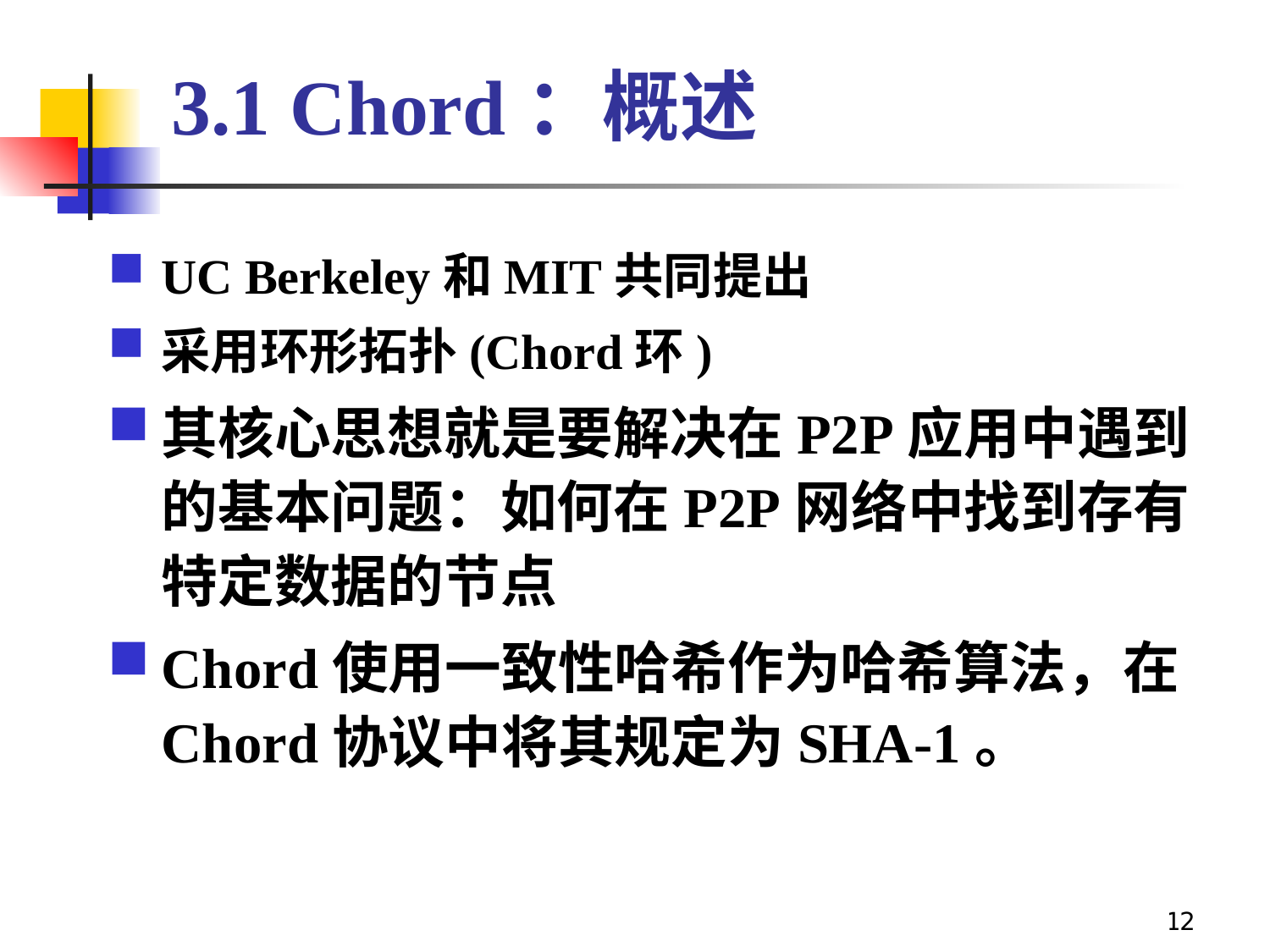

# 3.1 Chord：概述
UC Berkeley和MIT共同提出
采用环形拓扑(Chord环)
其核心思想就是要解决在P2P应用中遇到的基本问题：如何在P2P网络中找到存有特定数据的节点
Chord使用一致性哈希作为哈希算法，在Chord协议中将其规定为SHA-1。
12